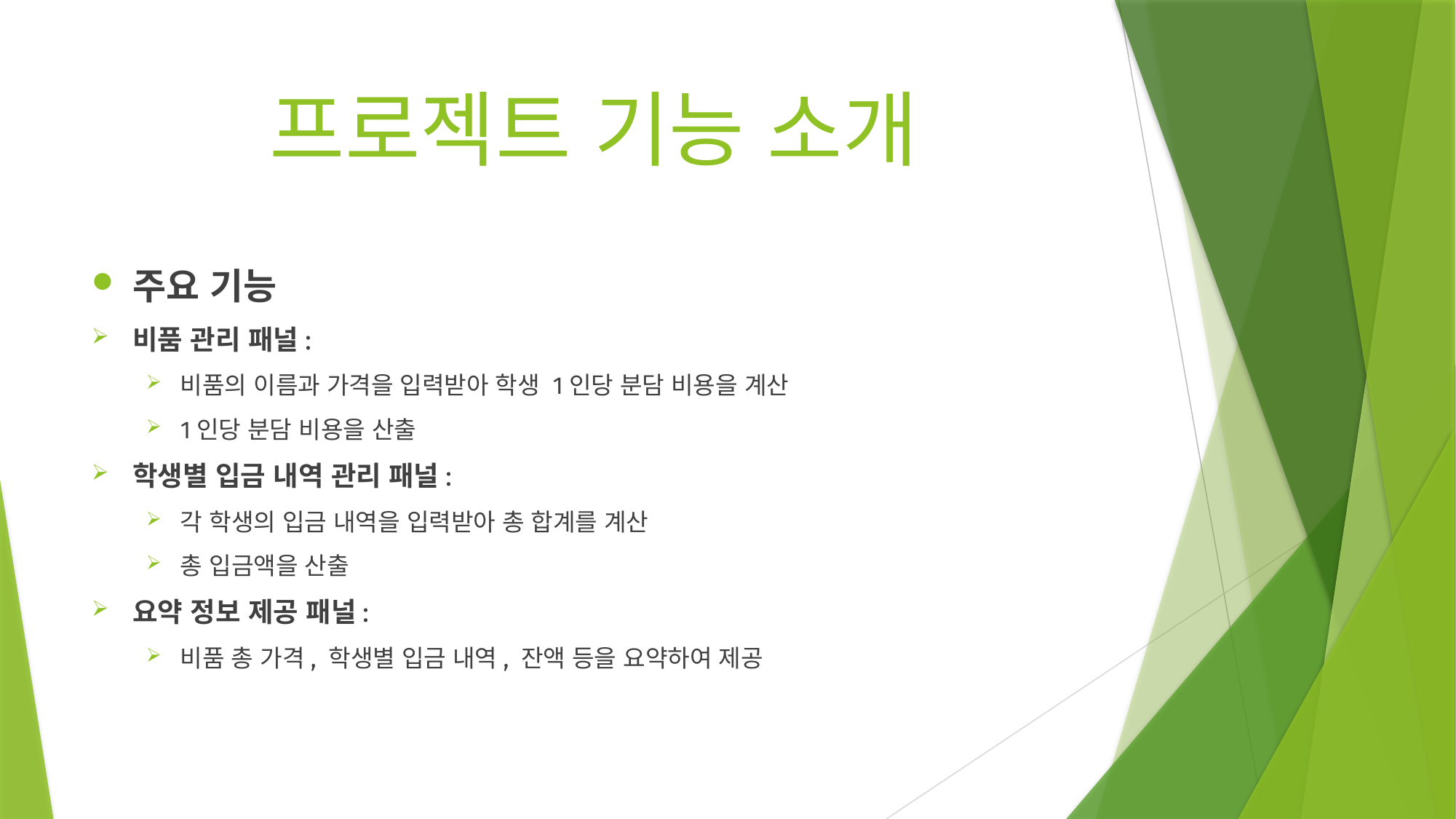

# 프로젝트 기능 소개
주요 기능
비품 관리 패널:
비품의 이름과 가격을 입력받아 학생 1인당 분담 비용을 계산
1인당 분담 비용을 산출
학생별 입금 내역 관리 패널:
각 학생의 입금 내역을 입력받아 총 합계를 계산
총 입금액을 산출
요약 정보 제공 패널:
비품 총 가격, 학생별 입금 내역, 잔액 등을 요약하여 제공